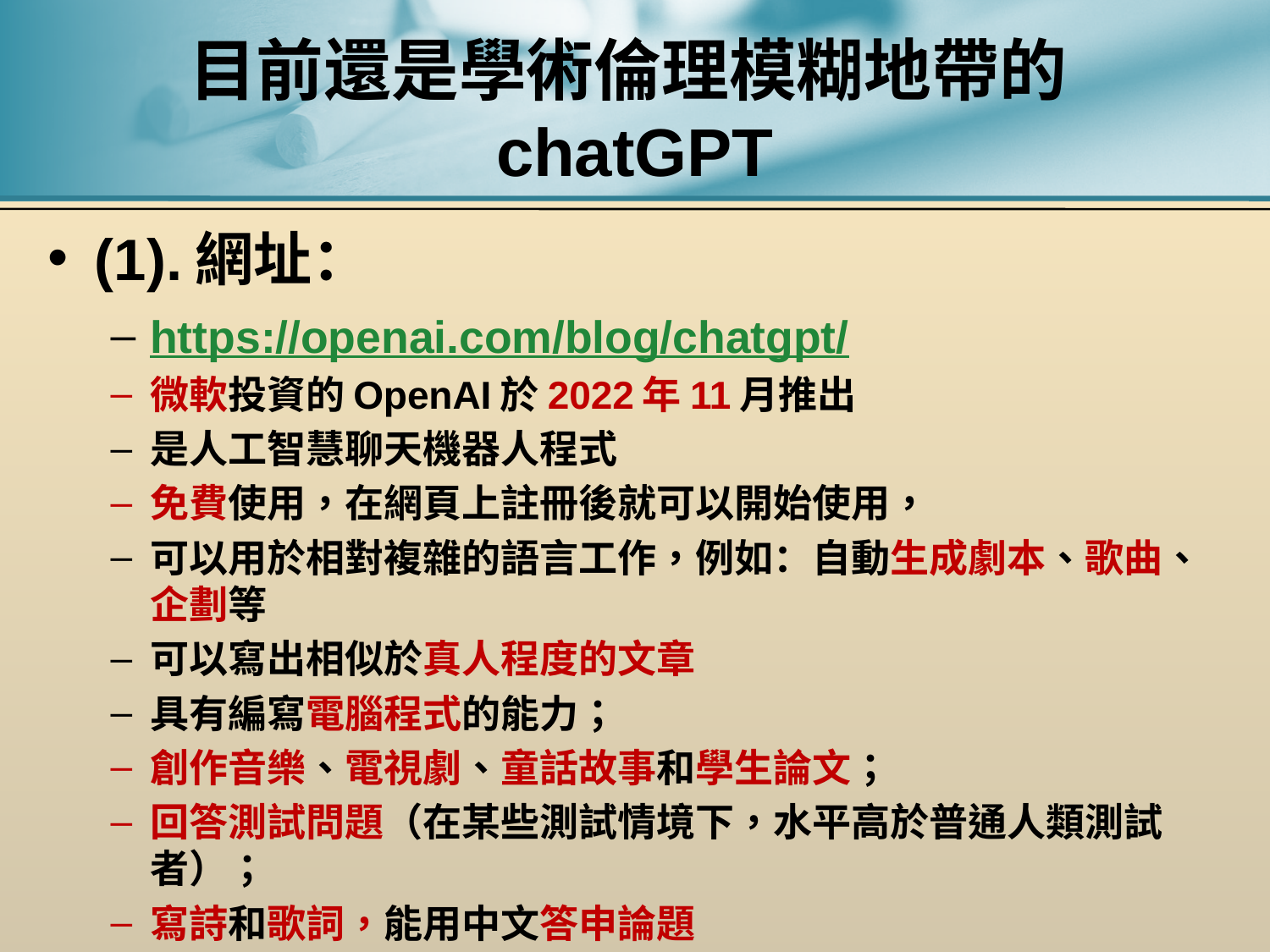

# 目前還是學術倫理模糊地帶的chatGPT
(1).網址：
https://openai.com/blog/chatgpt/
微軟投資的OpenAI於2022年11月推出
是人工智慧聊天機器人程式
免費使用，在網頁上註冊後就可以開始使用，
可以用於相對複雜的語言工作，例如：自動生成劇本、歌曲、企劃等
可以寫出相似於真人程度的文章
具有編寫電腦程式的能力；
創作音樂、電視劇、童話故事和學生論文；
回答測試問題（在某些測試情境下，水平高於普通人類測試者）；
寫詩和歌詞，能用中文答申論題